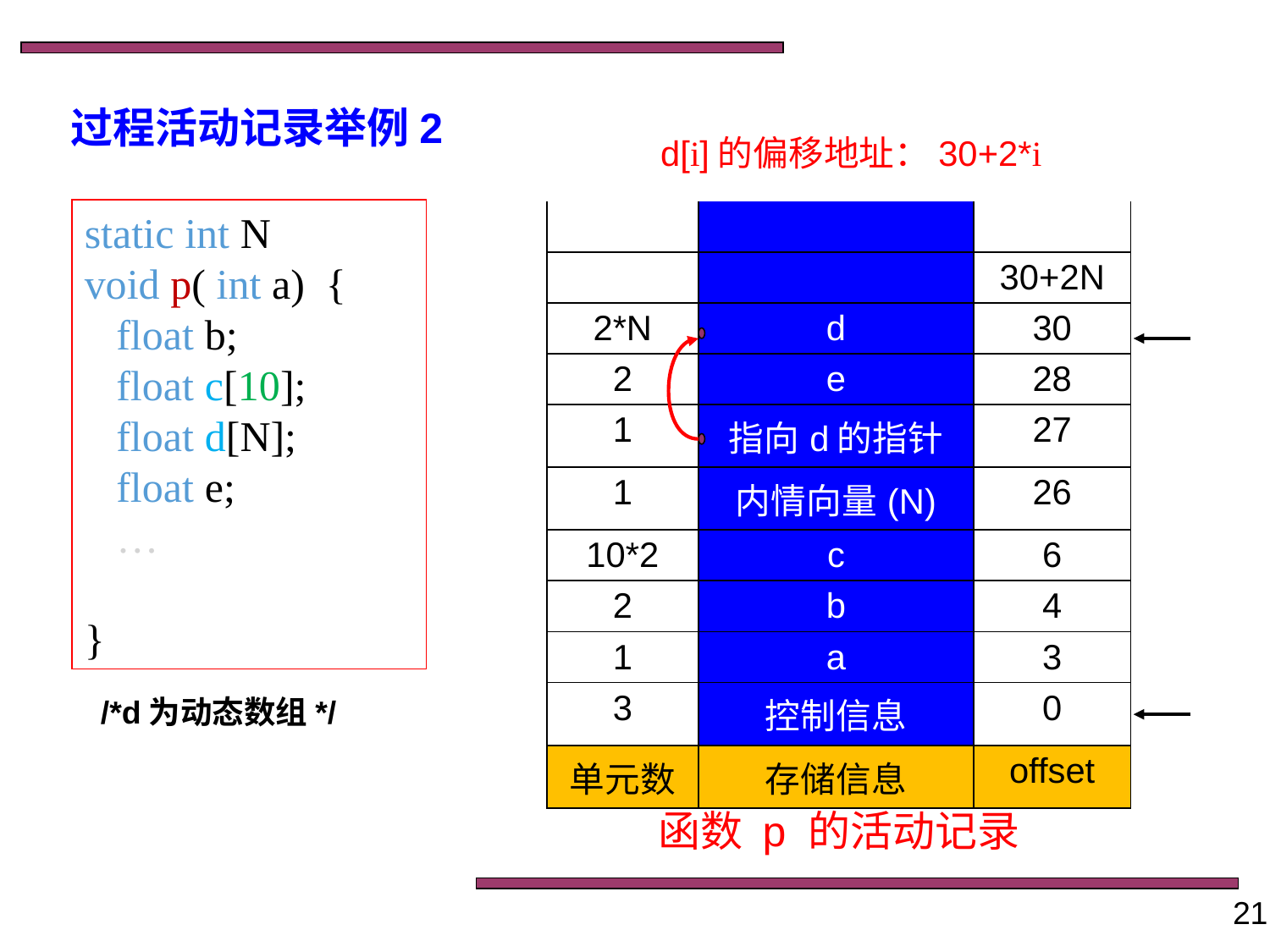

过程活动记录举例2
d[i]的偏移地址：30+2*i
static int N
void p( int a)  {
   float b;
   float c[10];
   float d[N];
   float e;
   …
}
|  |  |  |
| --- | --- | --- |
|  |  | 30+2N |
| 2\*N | d | 30 |
| 2 | e | 28 |
| 1 | 指向d的指针 | 27 |
| 1 | 内情向量(N) | 26 |
| 10\*2 | c | 6 |
| 2 | b | 4 |
| 1 | a | 3 |
| 3 | 控制信息 | 0 |
| 单元数 | 存储信息 | offset |

/*d为动态数组*/
函数 p 的活动记录
21